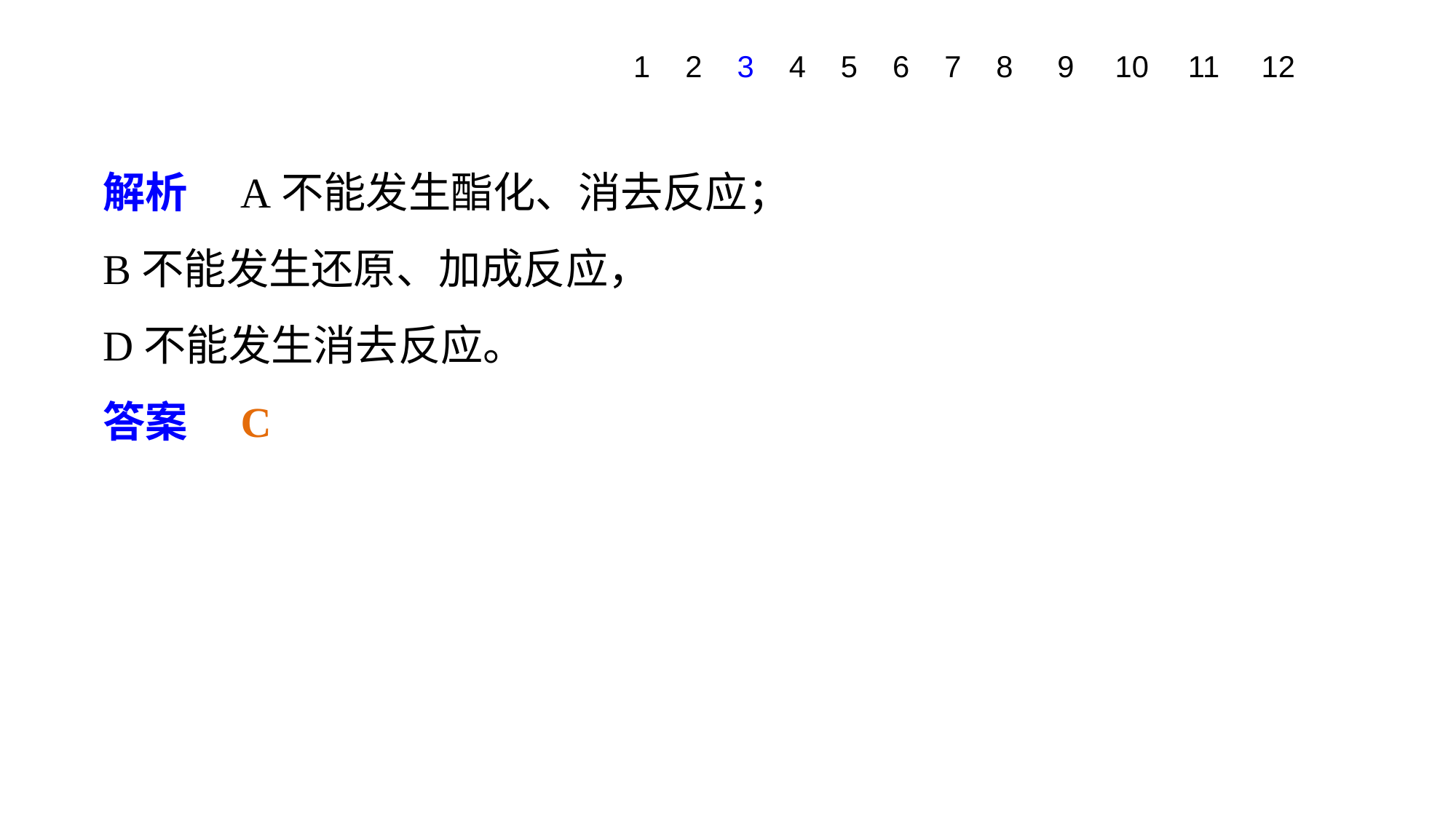

1
2
3
4
5
6
7
8
9
10
11
12
解析　A不能发生酯化、消去反应；
B不能发生还原、加成反应，
D不能发生消去反应。
答案　C